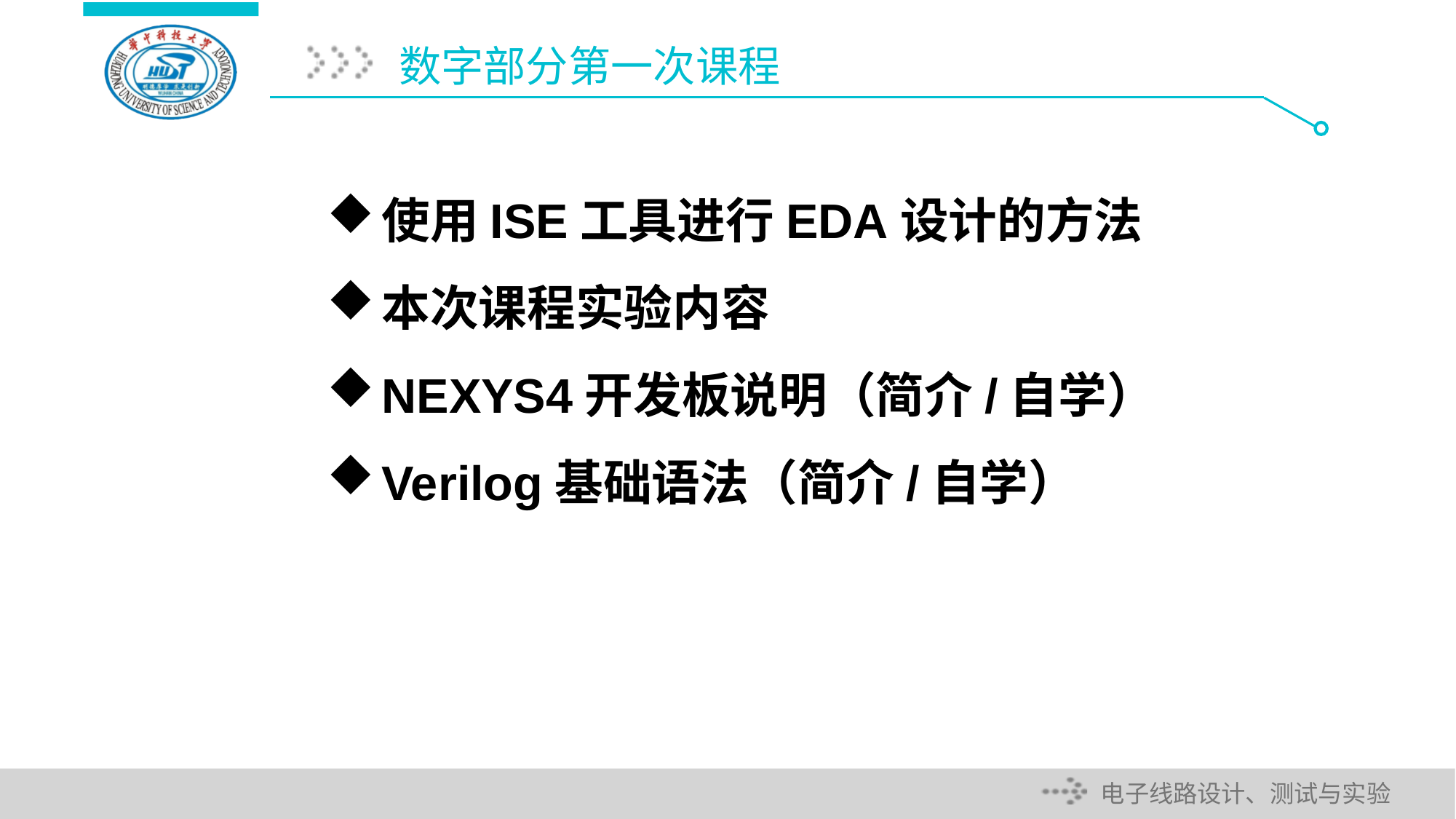

# 数字部分第一次课程
使用ISE工具进行EDA设计的方法
本次课程实验内容
NEXYS4开发板说明（简介/自学）
Verilog基础语法（简介/自学）
1